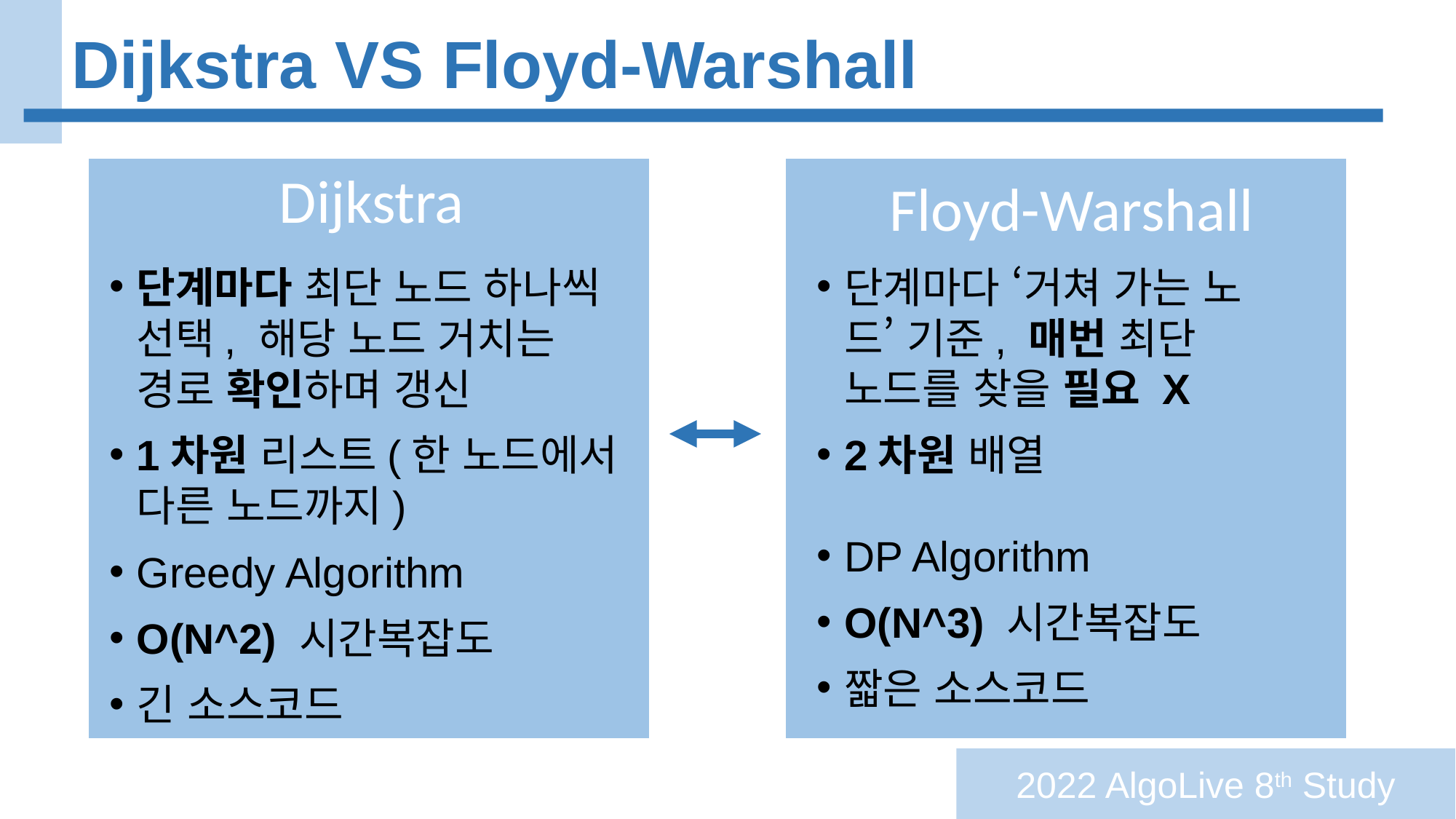

# Dijkstra VS Floyd-Warshall
Dijkstra

Floyd-Warshall
단계마다 최단 노드 하나씩 선택, 해당 노드 거치는 경로 확인하며 갱신
1차원 리스트(한 노드에서 다른 노드까지)
Greedy Algorithm
O(N^2) 시간복잡도
긴 소스코드
단계마다 ‘거쳐 가는 노드’ 기준, 매번 최단 노드를 찾을 필요 X
2차원 배열

DP Algorithm
O(N^3) 시간복잡도
짧은 소스코드